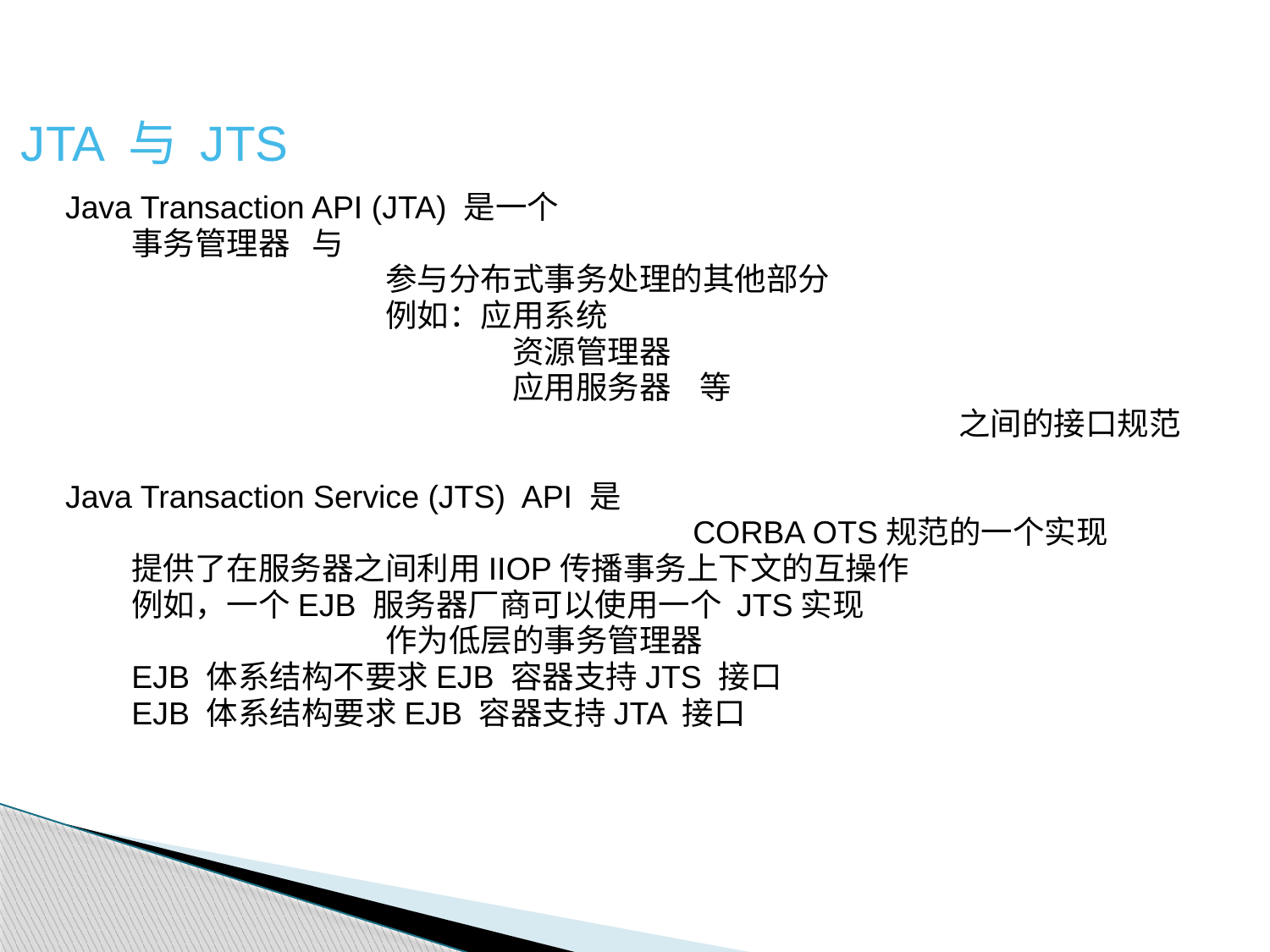

JTA 与 JTS
Java Transaction API (JTA) 是一个
	事务管理器   与
			参与分布式事务处理的其他部分
			例如：应用系统
				资源管理器
				应用服务器    等
							        之间的接口规范

Java Transaction Service (JTS)  API 是
					      CORBA OTS规范的一个实现
	提供了在服务器之间利用IIOP传播事务上下文的互操作
	例如，一个EJB 服务器厂商可以使用一个 JTS实现
			作为低层的事务管理器
	EJB 体系结构不要求EJB 容器支持JTS 接口
	EJB 体系结构要求EJB 容器支持JTA 接口